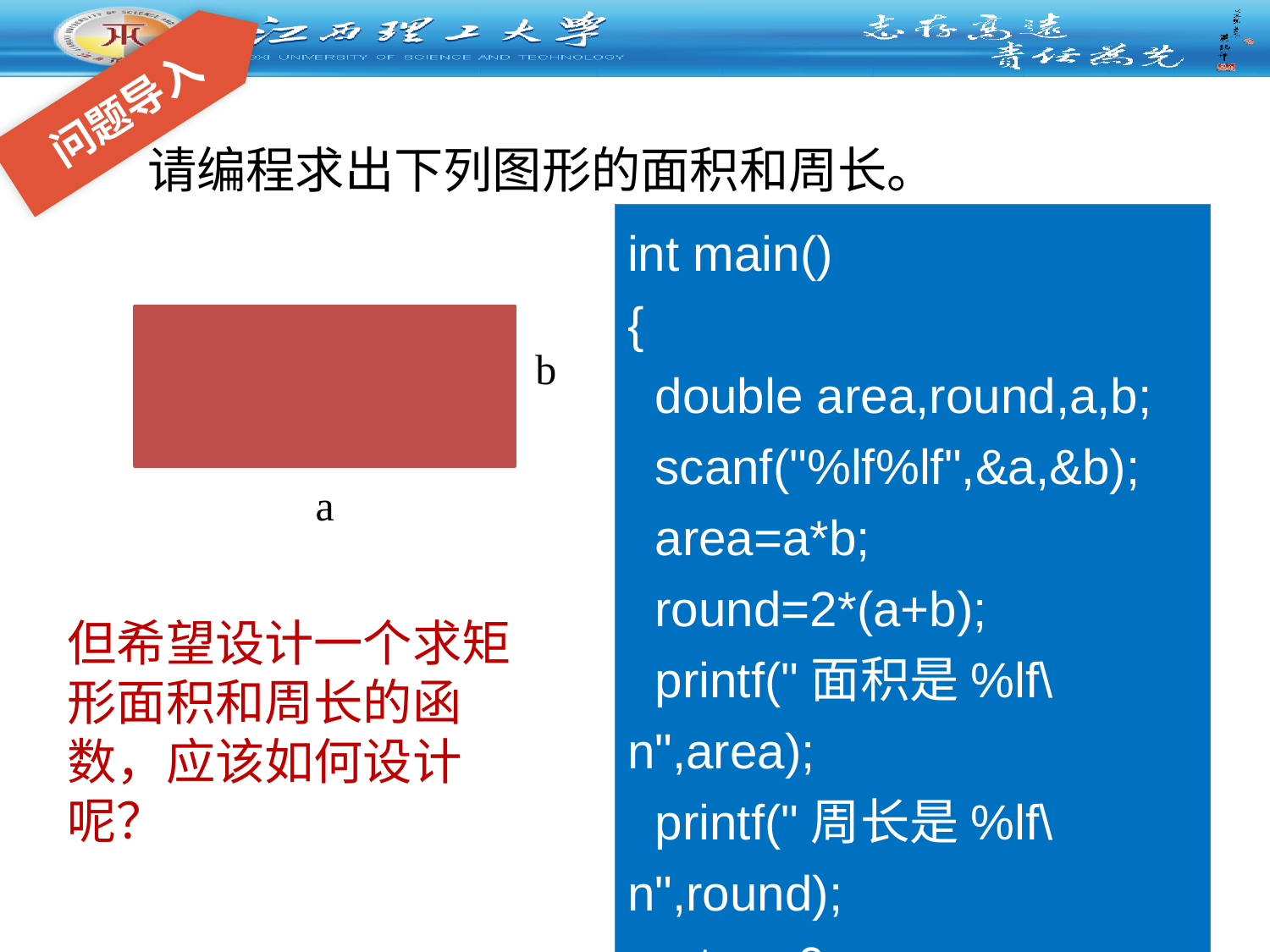

问题导入
请编程求出下列图形的面积和周长。
int main()
{
  double area,round,a,b;
  scanf("%lf%lf",&a,&b);
  area=a*b;
  round=2*(a+b);
  printf("面积是%lf\n",area);
  printf("周长是%lf\n",round);
  return 0;
}

b
a
但希望设计一个求矩形面积和周长的函数，应该如何设计呢？